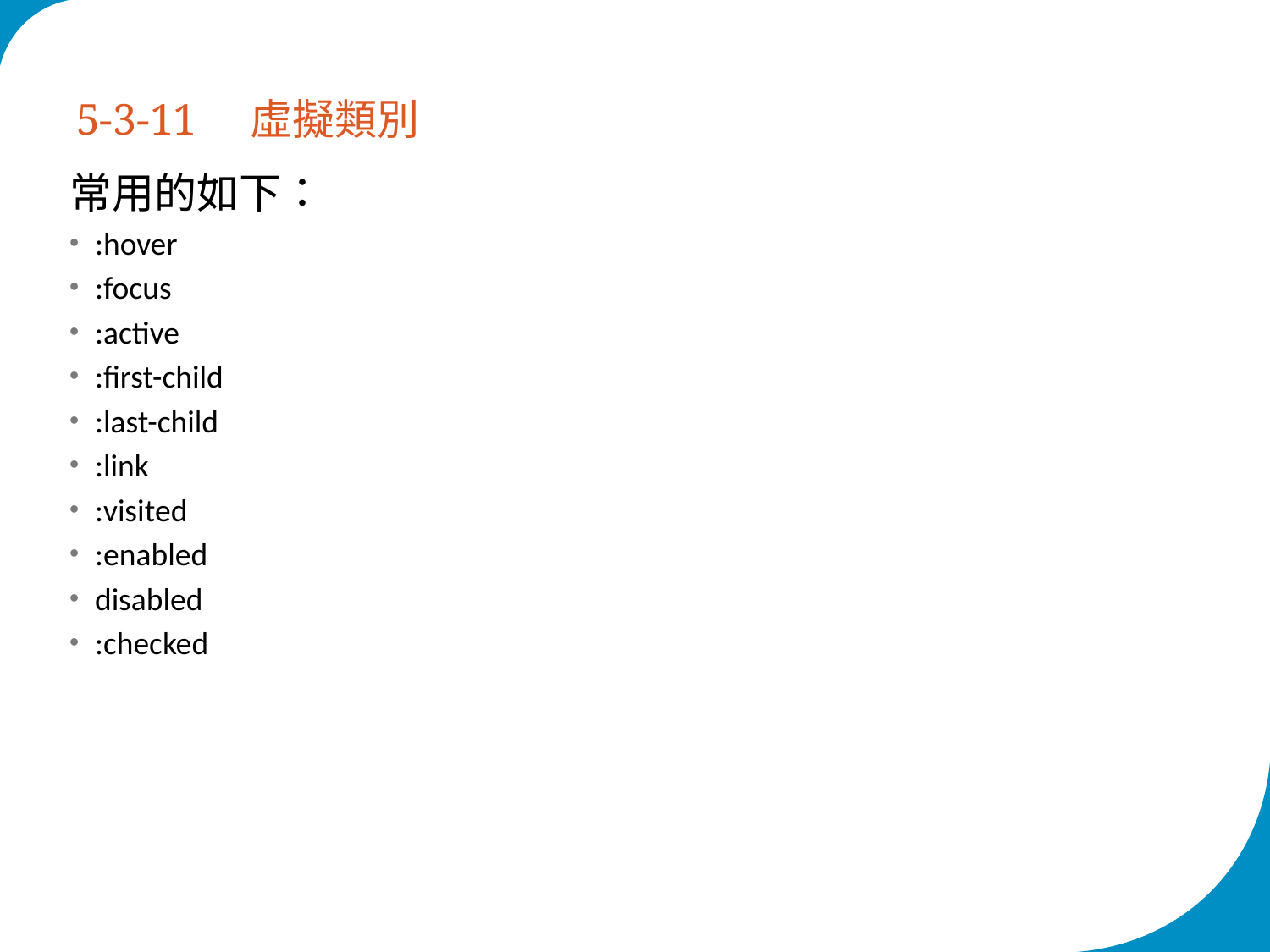

5-3-11　虛擬類別
常用的如下：
:hover
:focus
:active
:first-child
:last-child
:link
:visited
:enabled
disabled
:checked